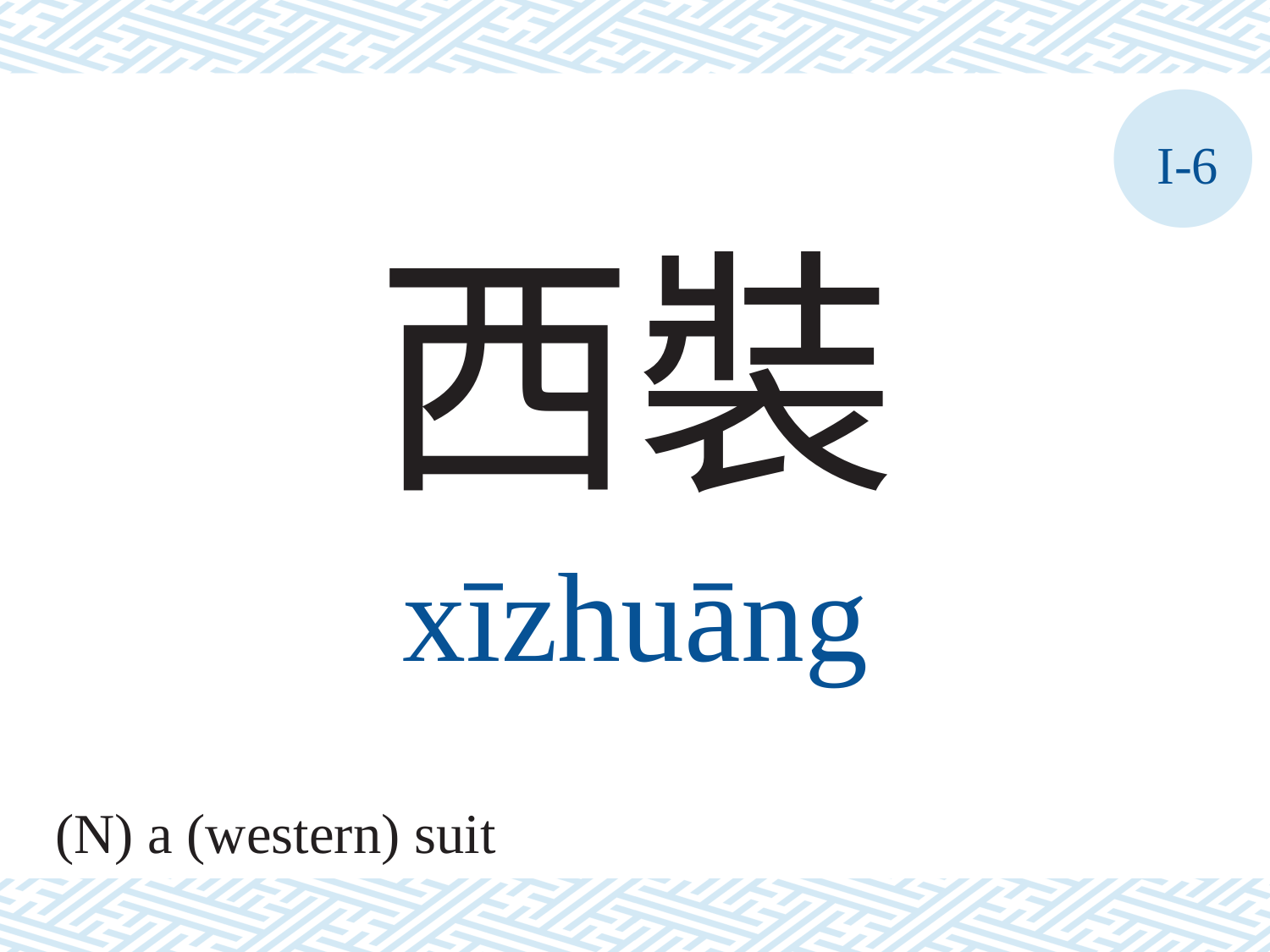

I-6
西裝
xīzhuāng
(N) a (western) suit